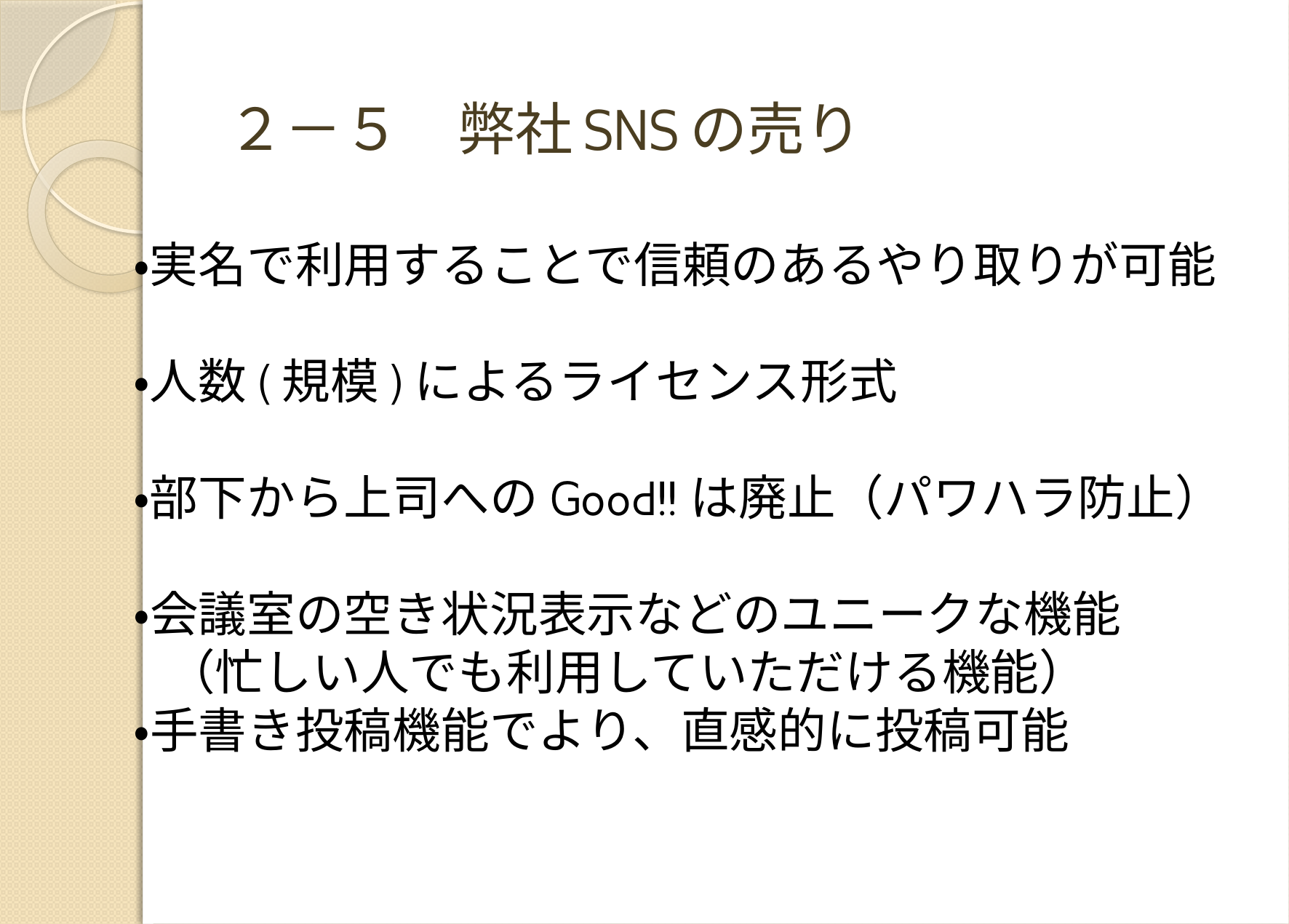

# ２－５　弊社SNSの売り
・実名で利用することで信頼のあるやり取りが可能

・人数(規模)によるライセンス形式

・部下から上司へのGood!!は廃止（パワハラ防止）

・会議室の空き状況表示などのユニークな機能
  （忙しい人でも利用していただける機能）
・手書き投稿機能でより、直感的に投稿可能